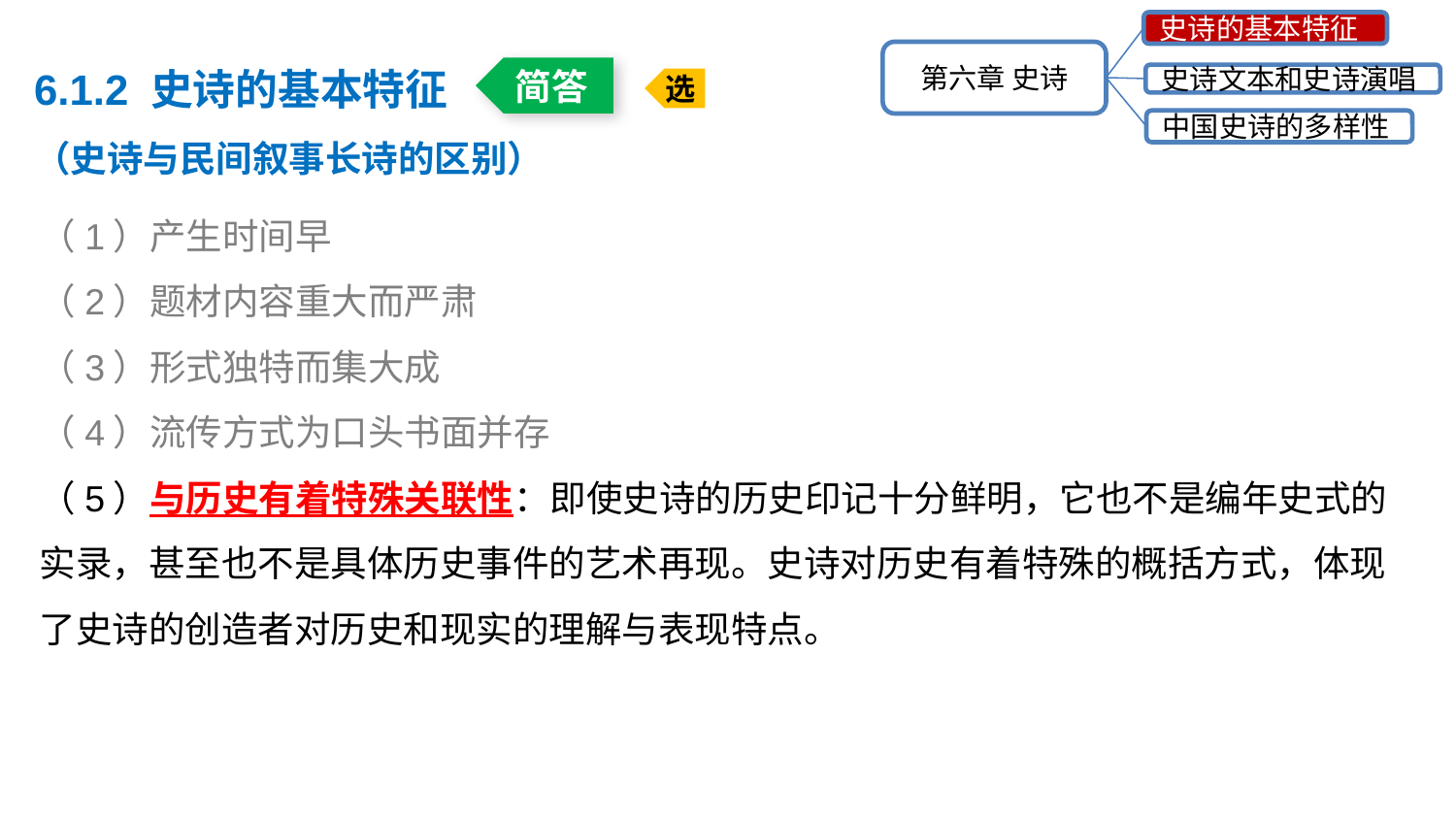

史诗的基本特征
第六章 史诗
史诗文本和史诗演唱
中国史诗的多样性
6.1.2 史诗的基本特征
（史诗与民间叙事长诗的区别）

简答
选
（1）产生时间早
（2）题材内容重大而严肃
（3）形式独特而集大成
（4）流传方式为口头书面并存
（5）与历史有着特殊关联性：即使史诗的历史印记十分鲜明，它也不是编年史式的实录，甚至也不是具体历史事件的艺术再现。史诗对历史有着特殊的概括方式，体现了史诗的创造者对历史和现实的理解与表现特点。